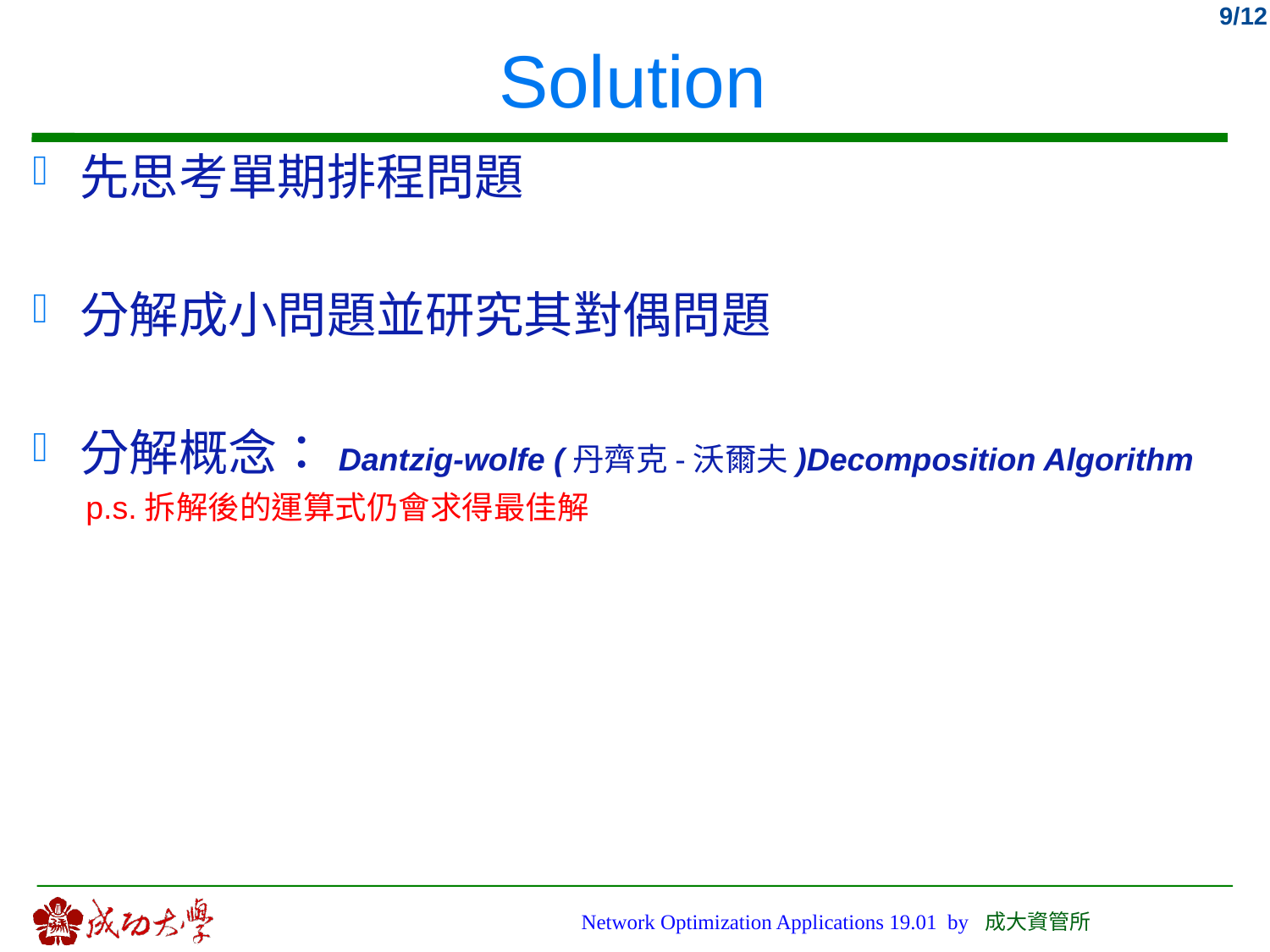

Network Optimization Applications 19.01  by  成大資管所
# Solution
先思考單期排程問題

分解成小問題並研究其對偶問題

分解概念：Dantzig-wolfe (丹齊克-沃爾夫)Decomposition Algorithm
      p.s.拆解後的運算式仍會求得最佳解